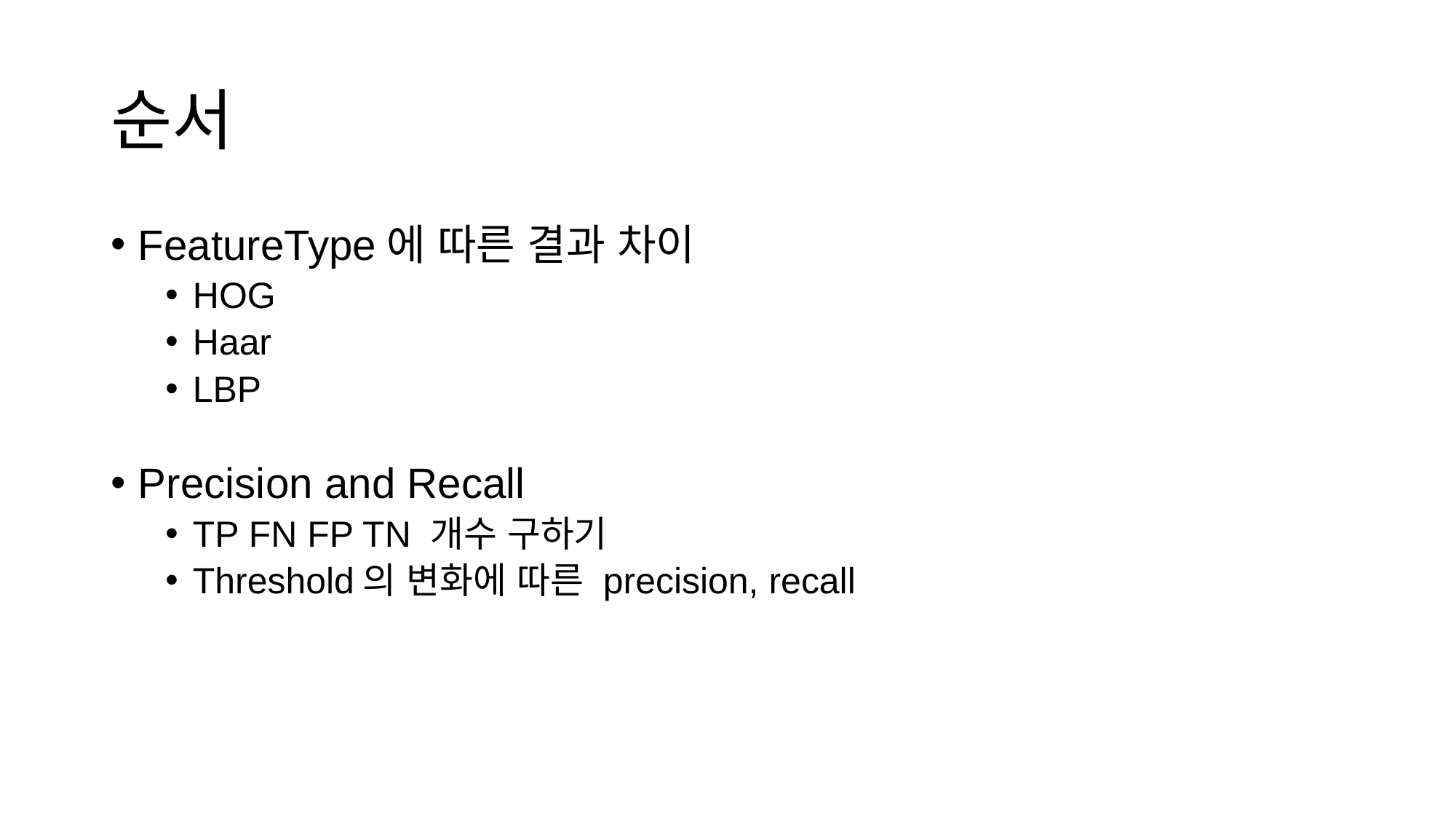

# 순서
FeatureType에 따른 결과 차이
HOG
Haar
LBP

Precision and Recall
TP FN FP TN 개수 구하기
Threshold의 변화에 따른 precision, recall